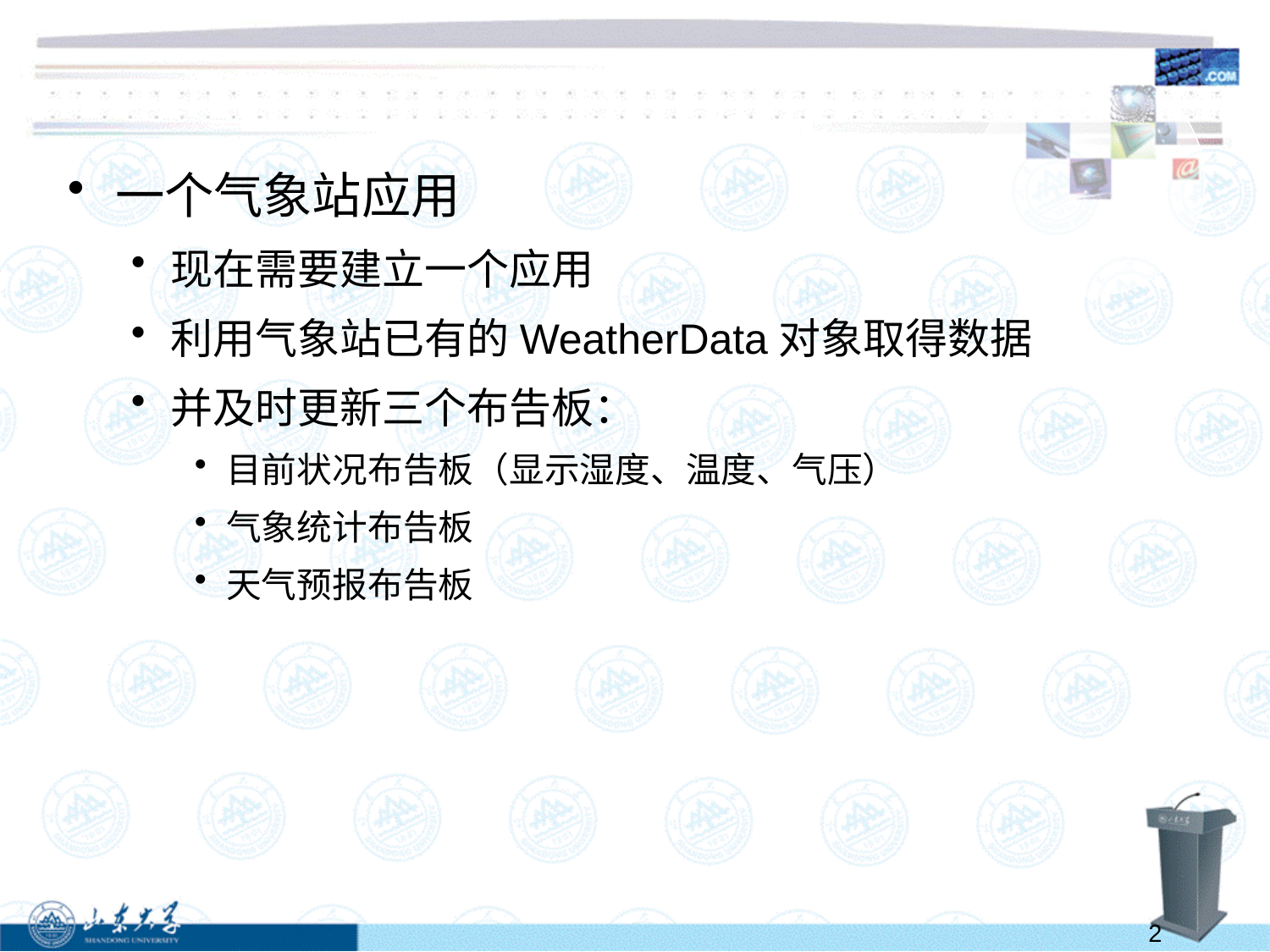

一个气象站应用
现在需要建立一个应用
利用气象站已有的WeatherData对象取得数据
并及时更新三个布告板：
目前状况布告板（显示湿度、温度、气压）
气象统计布告板
天气预报布告板
2